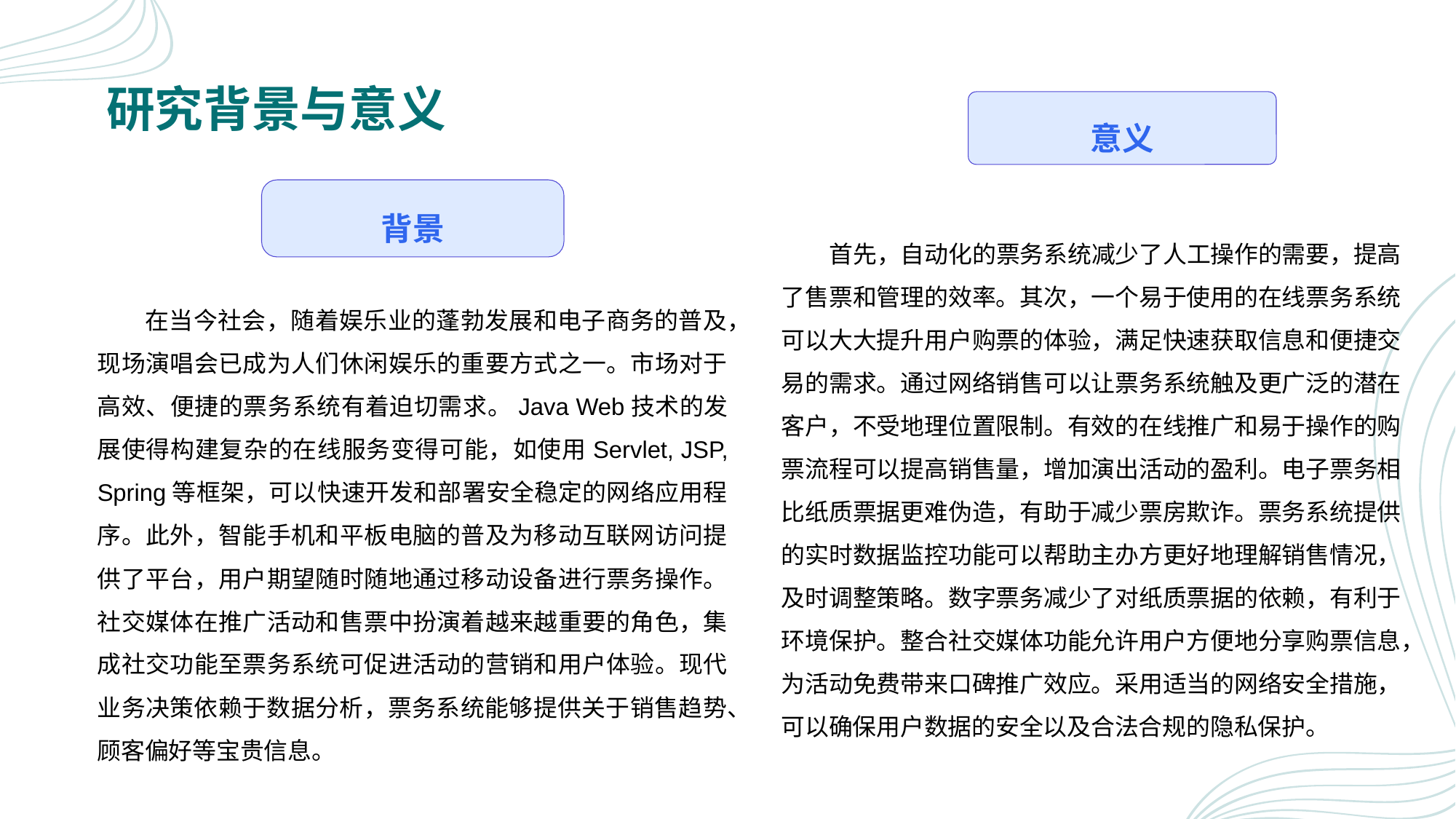

# 研究背景与意义
意义
背景
首先，自动化的票务系统减少了人工操作的需要，提高了售票和管理的效率。其次，一个易于使用的在线票务系统可以大大提升用户购票的体验，满足快速获取信息和便捷交易的需求。通过网络销售可以让票务系统触及更广泛的潜在客户，不受地理位置限制。有效的在线推广和易于操作的购票流程可以提高销售量，增加演出活动的盈利。电子票务相比纸质票据更难伪造，有助于减少票房欺诈。票务系统提供的实时数据监控功能可以帮助主办方更好地理解销售情况，及时调整策略。数字票务减少了对纸质票据的依赖，有利于环境保护。整合社交媒体功能允许用户方便地分享购票信息，为活动免费带来口碑推广效应。采用适当的网络安全措施，可以确保用户数据的安全以及合法合规的隐私保护。
在当今社会，随着娱乐业的蓬勃发展和电子商务的普及，现场演唱会已成为人们休闲娱乐的重要方式之一。市场对于高效、便捷的票务系统有着迫切需求。Java Web技术的发展使得构建复杂的在线服务变得可能，如使用Servlet, JSP, Spring等框架，可以快速开发和部署安全稳定的网络应用程序。此外，智能手机和平板电脑的普及为移动互联网访问提供了平台，用户期望随时随地通过移动设备进行票务操作。社交媒体在推广活动和售票中扮演着越来越重要的角色，集成社交功能至票务系统可促进活动的营销和用户体验。现代业务决策依赖于数据分析，票务系统能够提供关于销售趋势、顾客偏好等宝贵信息。